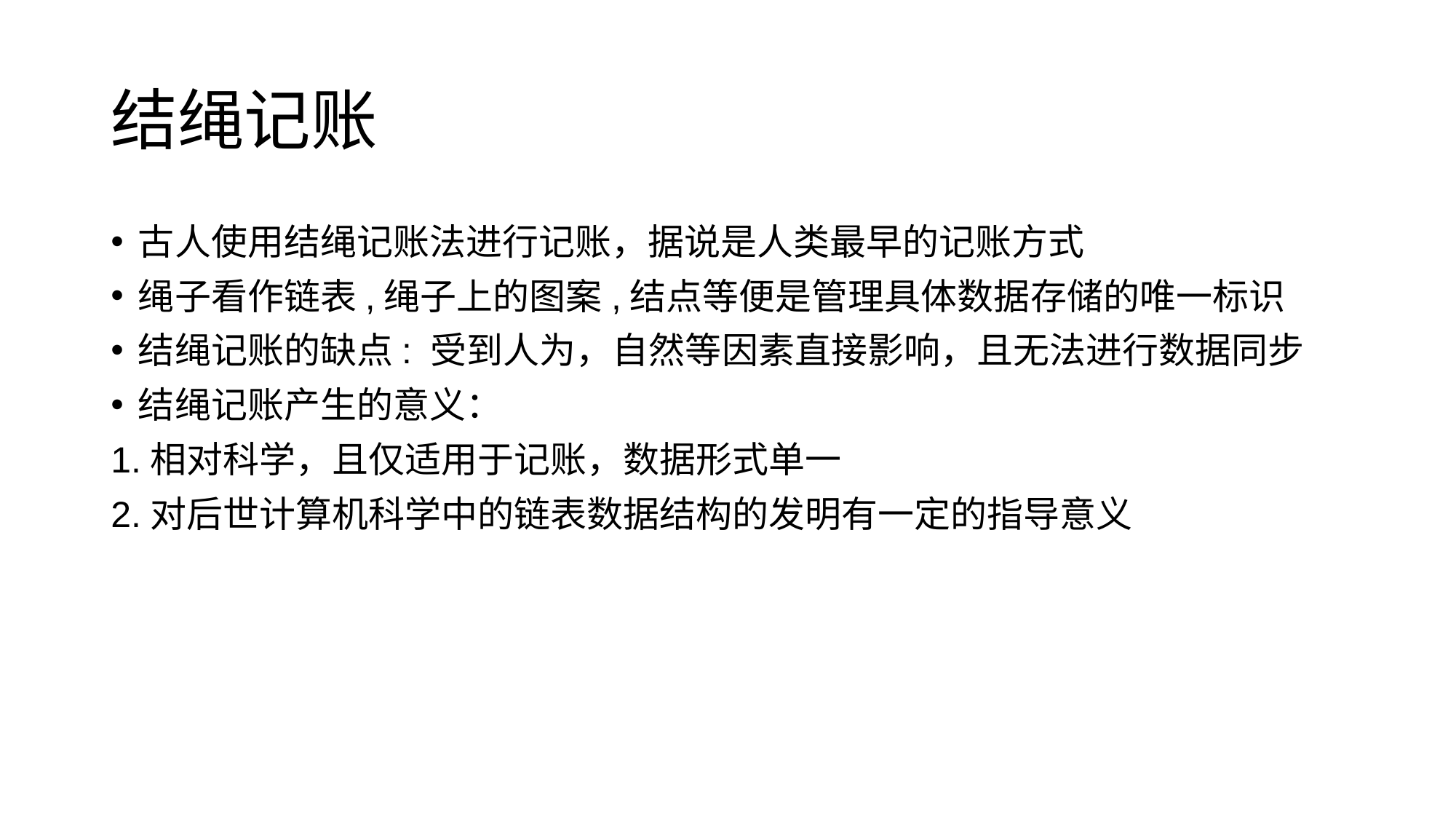

# 结绳记账
古人使用结绳记账法进行记账，据说是人类最早的记账方式
绳子看作链表,绳子上的图案,结点等便是管理具体数据存储的唯一标识
结绳记账的缺点: 受到人为，自然等因素直接影响，且无法进行数据同步
结绳记账产生的意义：
1.相对科学，且仅适用于记账，数据形式单一
2.对后世计算机科学中的链表数据结构的发明有一定的指导意义